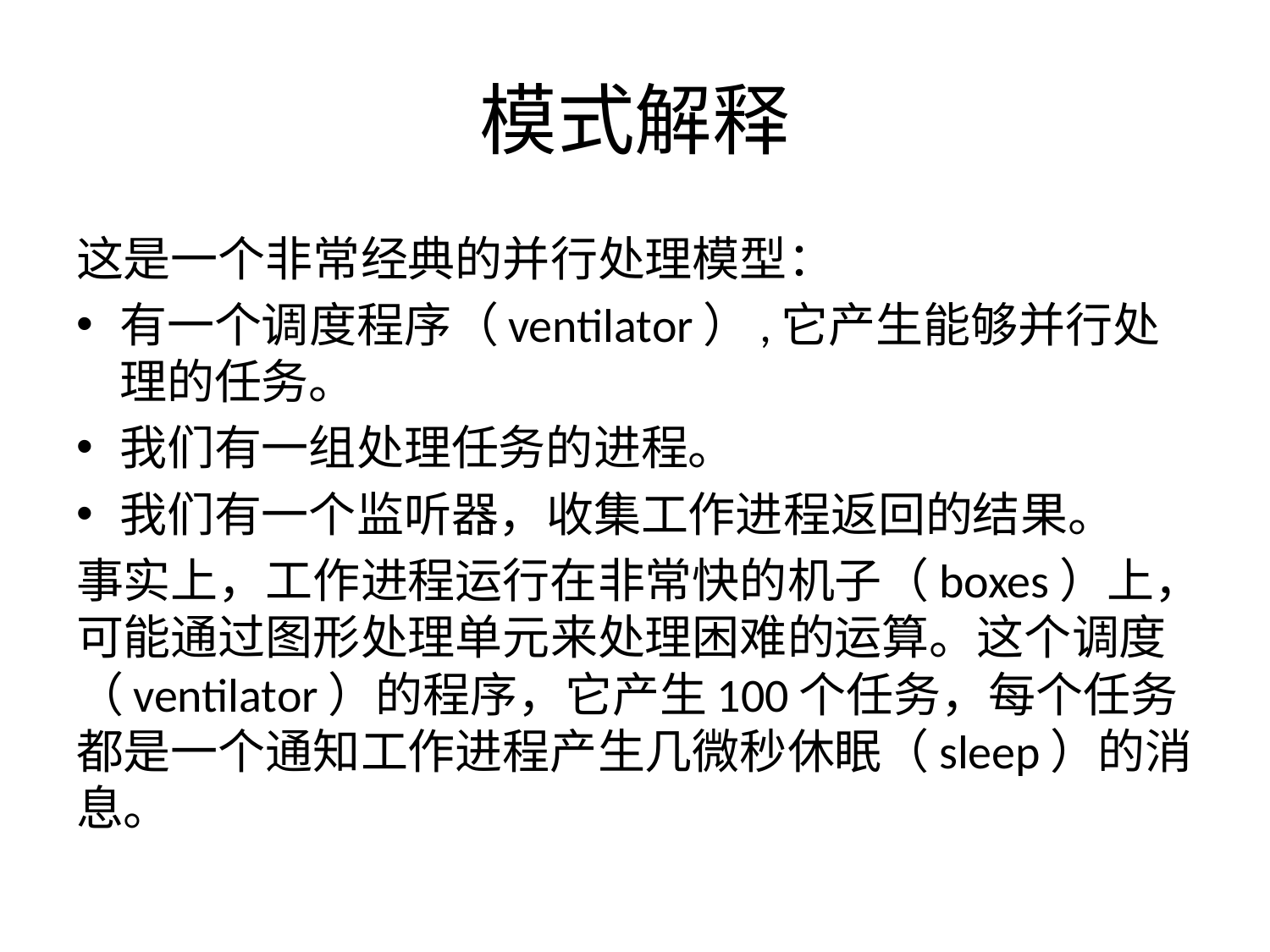

# 模式解释
这是一个非常经典的并行处理模型：
有一个调度程序（ventilator）,它产生能够并行处理的任务。
我们有一组处理任务的进程。
我们有一个监听器，收集工作进程返回的结果。
事实上，工作进程运行在非常快的机子（boxes）上，可能通过图形处理单元来处理困难的运算。这个调度（ventilator）的程序，它产生100个任务，每个任务都是一个通知工作进程产生几微秒休眠（sleep）的消息。